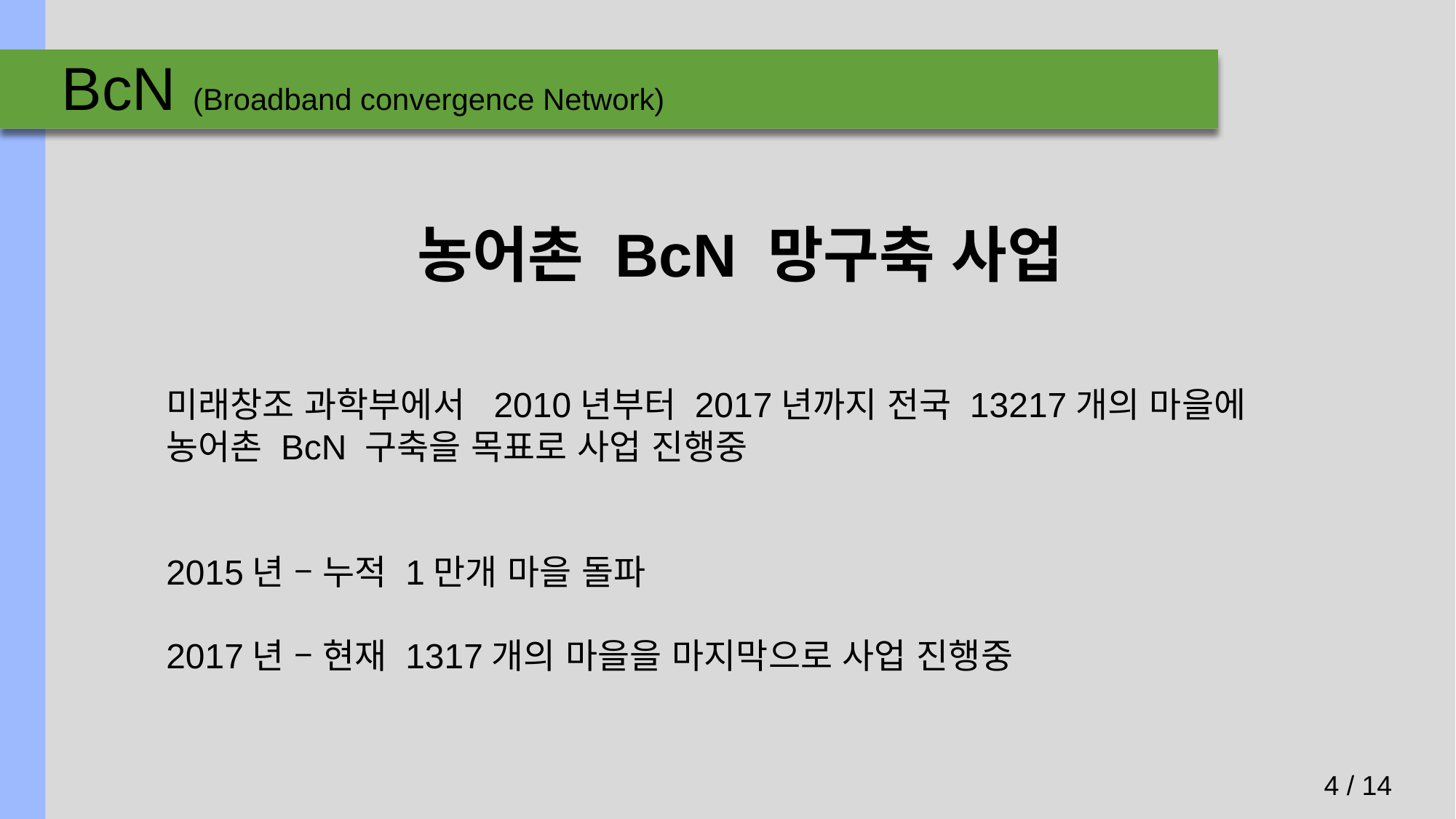

# BcN (Broadband convergence Network)
농어촌 BcN 망구축 사업
미래창조 과학부에서  2010년부터 2017년까지 전국 13217개의 마을에
농어촌 BcN 구축을 목표로 사업 진행중

2015년 – 누적 1만개 마을 돌파

2017년 – 현재 1317개의 마을을 마지막으로 사업 진행중
4 / 14